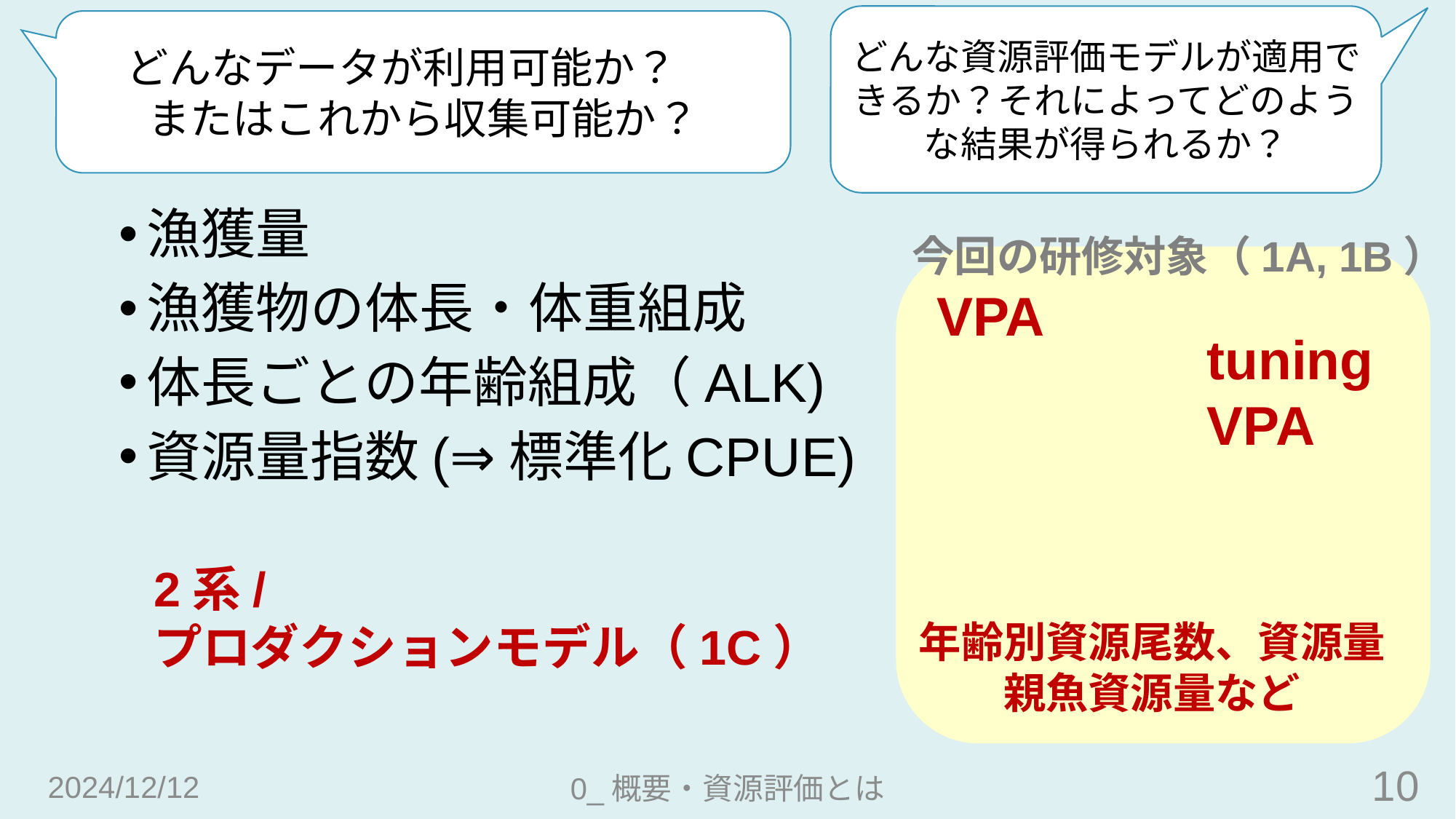

どんな資源評価モデルが適用できるか？それによってどのような結果が得られるか？
どんなデータが利用可能か？
またはこれから収集可能か？
漁獲量
漁獲物の体長・体重組成
体長ごとの年齢組成（ALK)
資源量指数(⇒標準化CPUE)
VPA
tuning
VPA
今回の研修対象（1A, 1B）

2系/
プロダクションモデル（1C）
年齢別資源尾数、資源量
親魚資源量など
10
2024/12/12
0_概要・資源評価とは